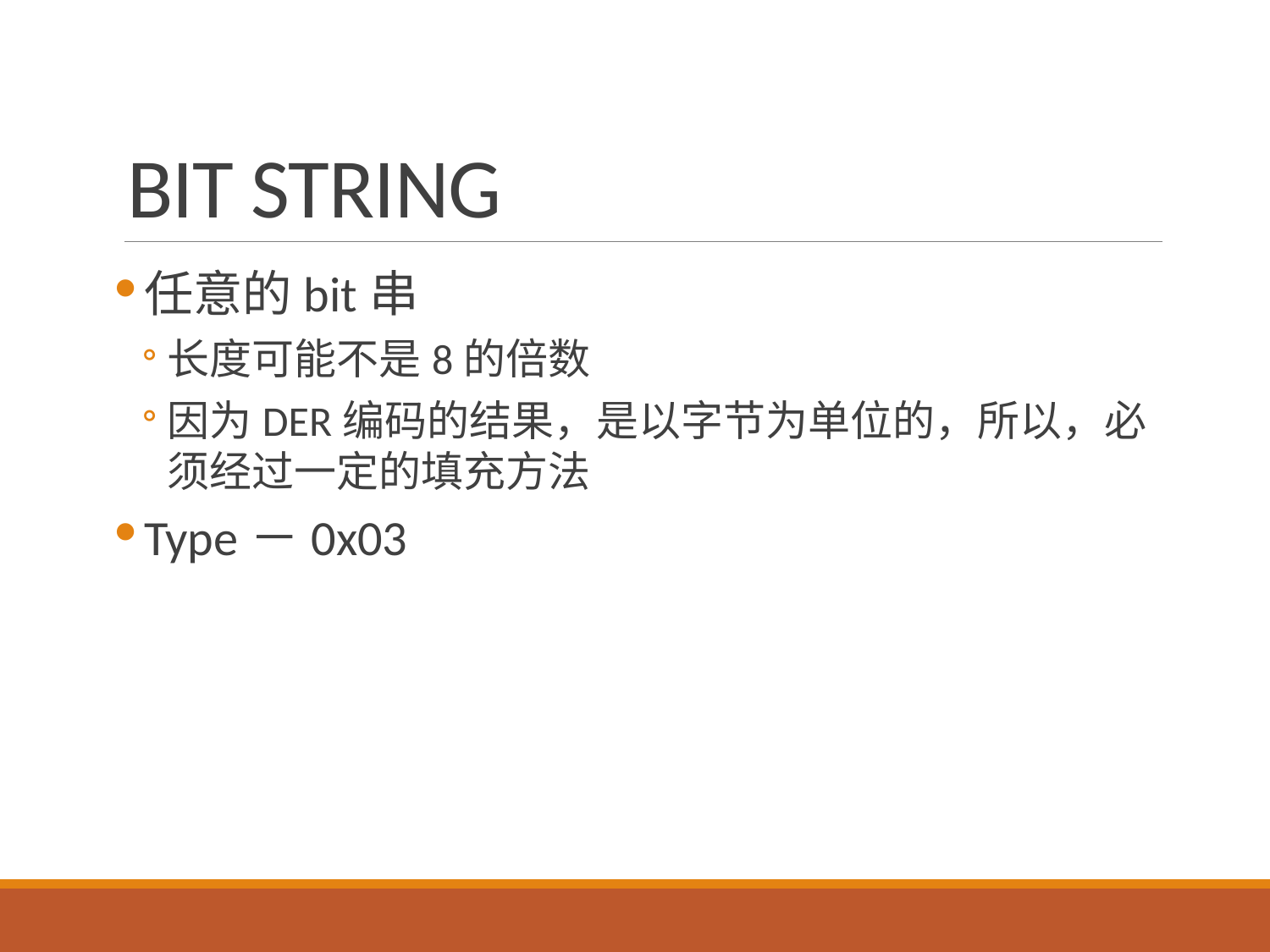

# BIT STRING
任意的bit串
长度可能不是8的倍数
因为DER编码的结果，是以字节为单位的，所以，必须经过一定的填充方法
Type－0x03
60